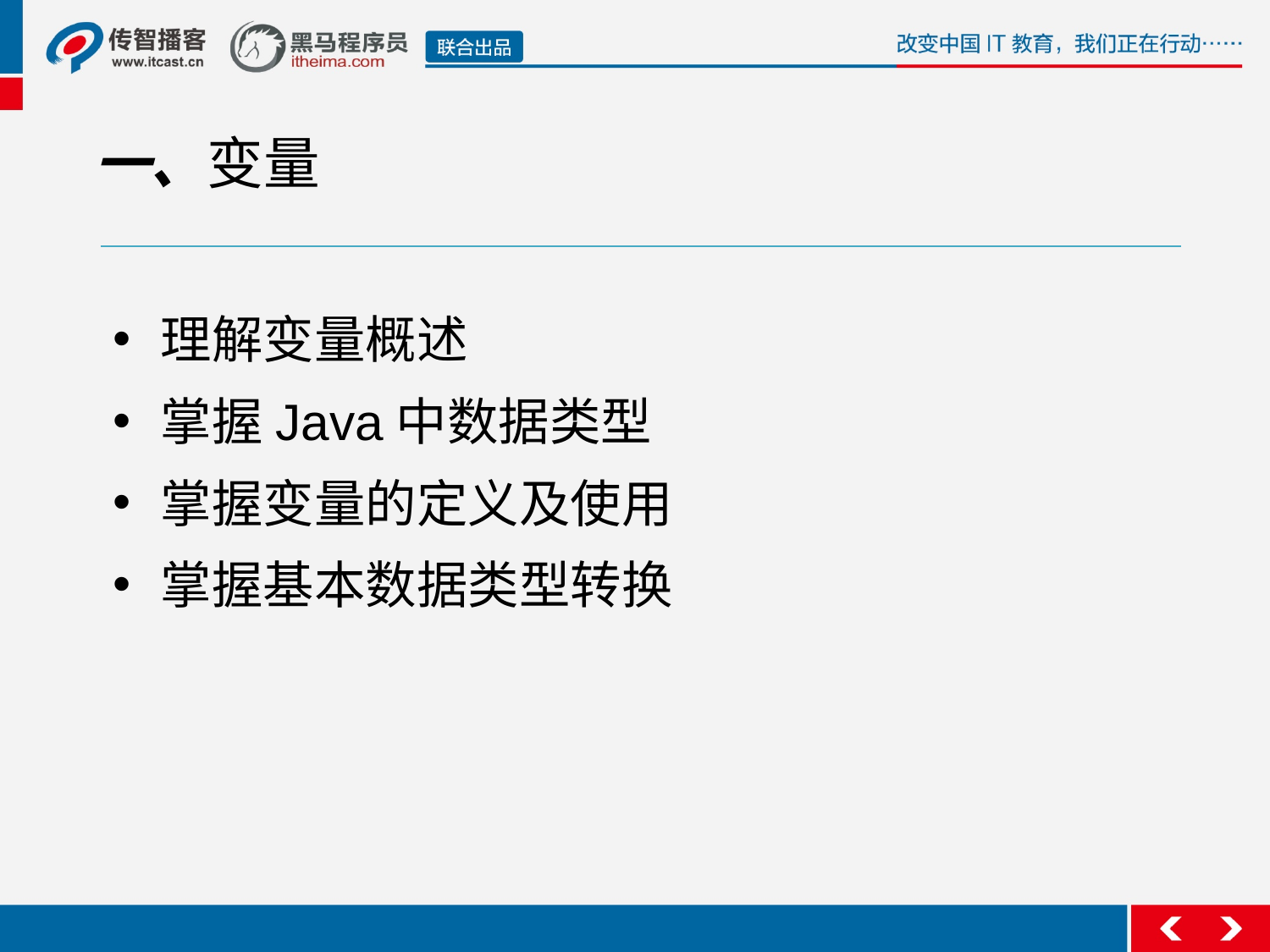

一、变量
理解变量概述
掌握Java中数据类型
掌握变量的定义及使用
掌握基本数据类型转换